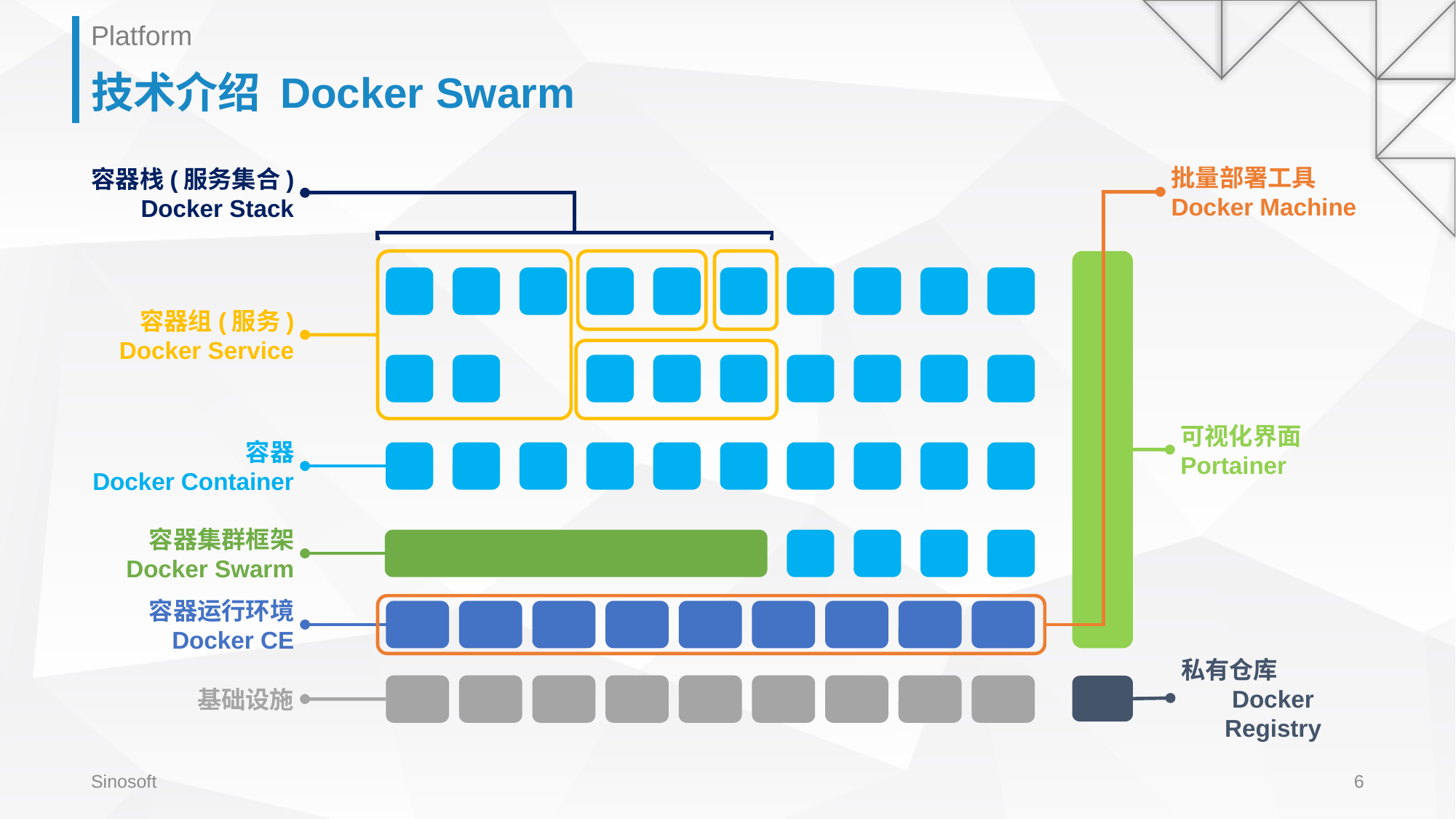

Platform
# 技术介绍 Docker Swarm
批量部署工具
Docker Machine
容器栈(服务集合)
Docker Stack

容器组(服务)
Docker Service

可视化界面
Portainer
容器
Docker Container

容器集群框架
Docker Swarm

容器运行环境
Docker CE

私有仓库
Docker Registry

基础设施
Sinosoft
6